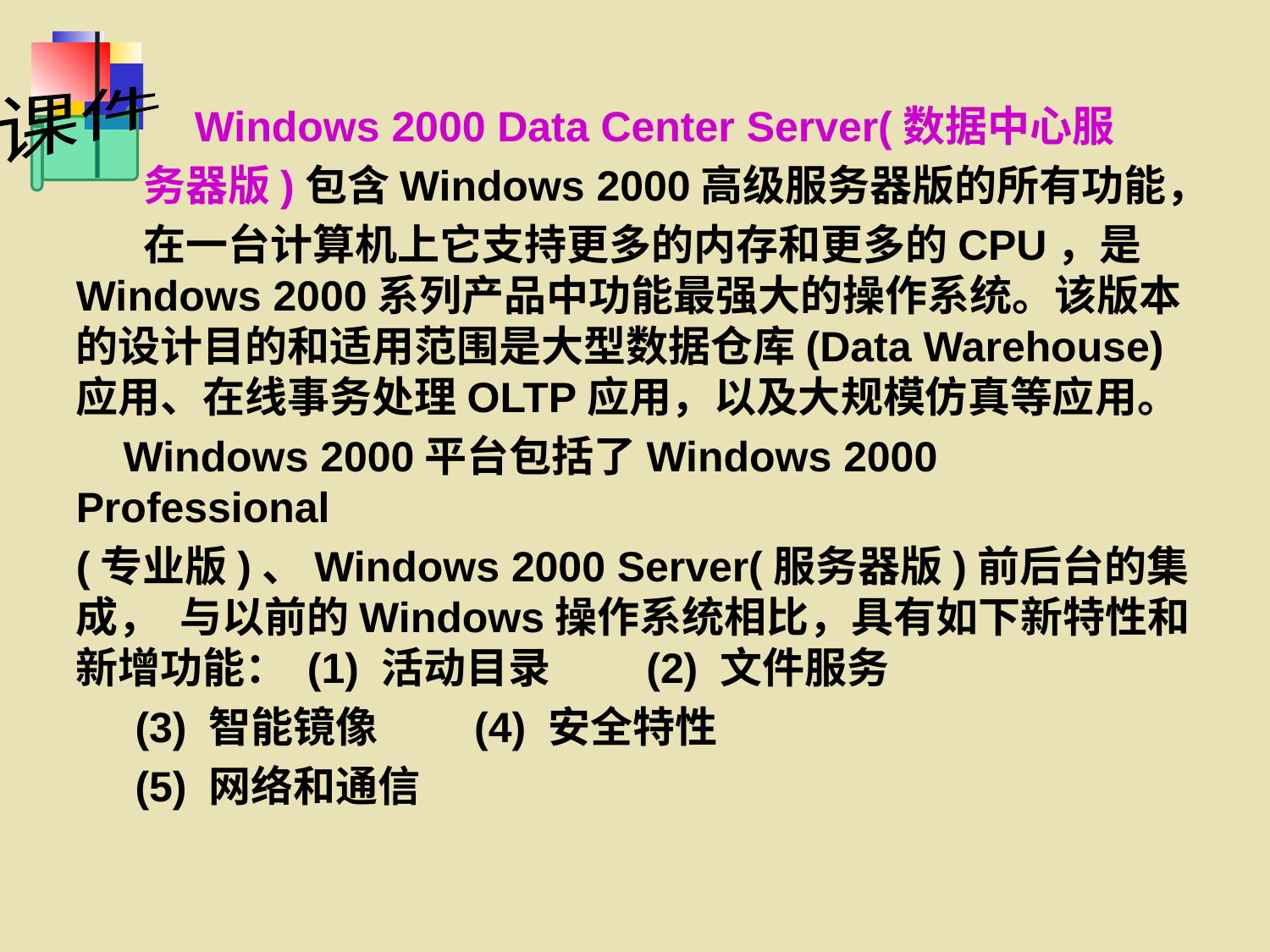

Windows 2000 Data Center Server(数据中心服
      务器版)包含Windows 2000高级服务器版的所有功能，
      在一台计算机上它支持更多的内存和更多的CPU，是Windows 2000系列产品中功能最强大的操作系统。该版本的设计目的和适用范围是大型数据仓库(Data Warehouse)应用、在线事务处理OLTP应用，以及大规模仿真等应用。
    Windows 2000平台包括了Windows 2000 Professional
(专业版)、Windows 2000 Server(服务器版)前后台的集成，  与以前的Windows操作系统相比，具有如下新特性和新增功能： (1) 活动目录         (2) 文件服务
     (3) 智能镜像         (4) 安全特性
     (5) 网络和通信